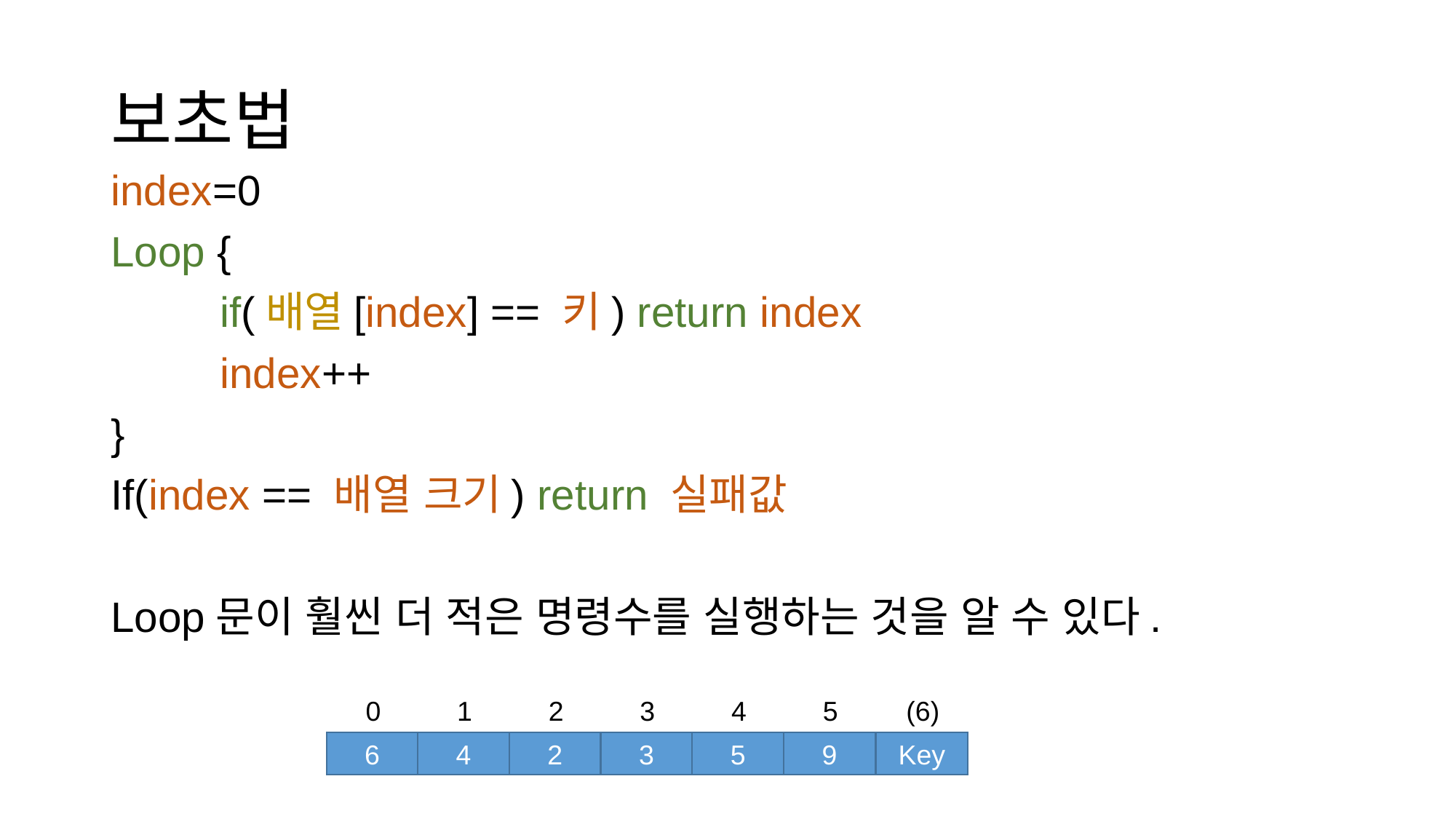

# 보초법
index=0
Loop {
	if(배열[index] == 키) return index
	index++
}
If(index == 배열 크기) return 실패값

Loop문이 훨씬 더 적은 명령수를 실행하는 것을 알 수 있다.
5
(6)
3
4
1
2
0
9
Key
3
5
4
2
6